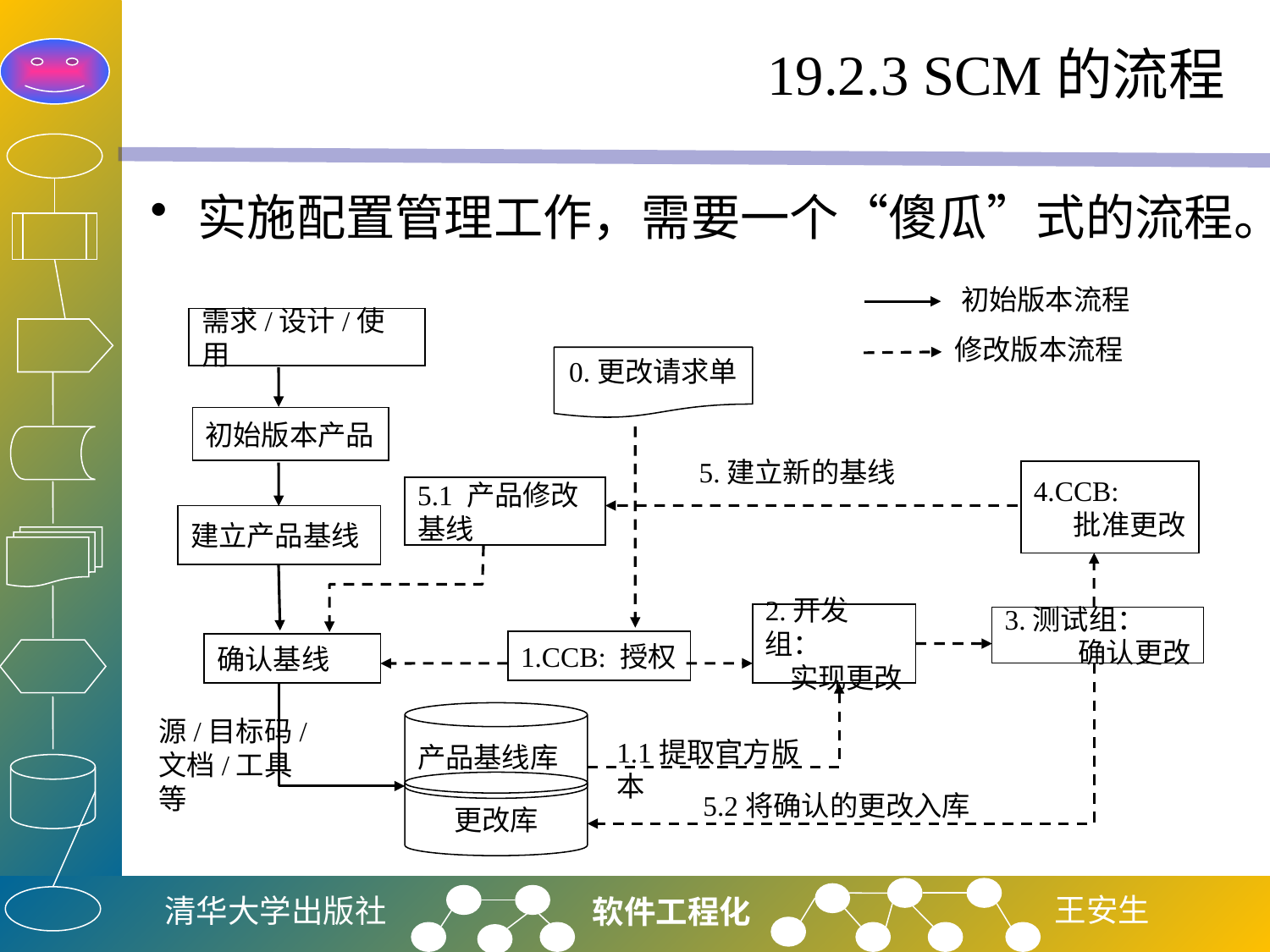

# 19.2.3 SCM的流程
实施配置管理工作，需要一个“傻瓜”式的流程。
初始版本流程
需求/设计/使用

初始版本产品

5.建立新的基线
4.CCB:
批准更改

5.1 产品修改基线
建立产品基线

2.开发组：
实现更改
3.测试组：
确认更改
1.CCB: 授权
确认基线

产品基线库
源/目标码/
文档/工具等
1.1提取官方版本
更改库
5.2将确认的更改入库
修改版本流程
0.更改请求单